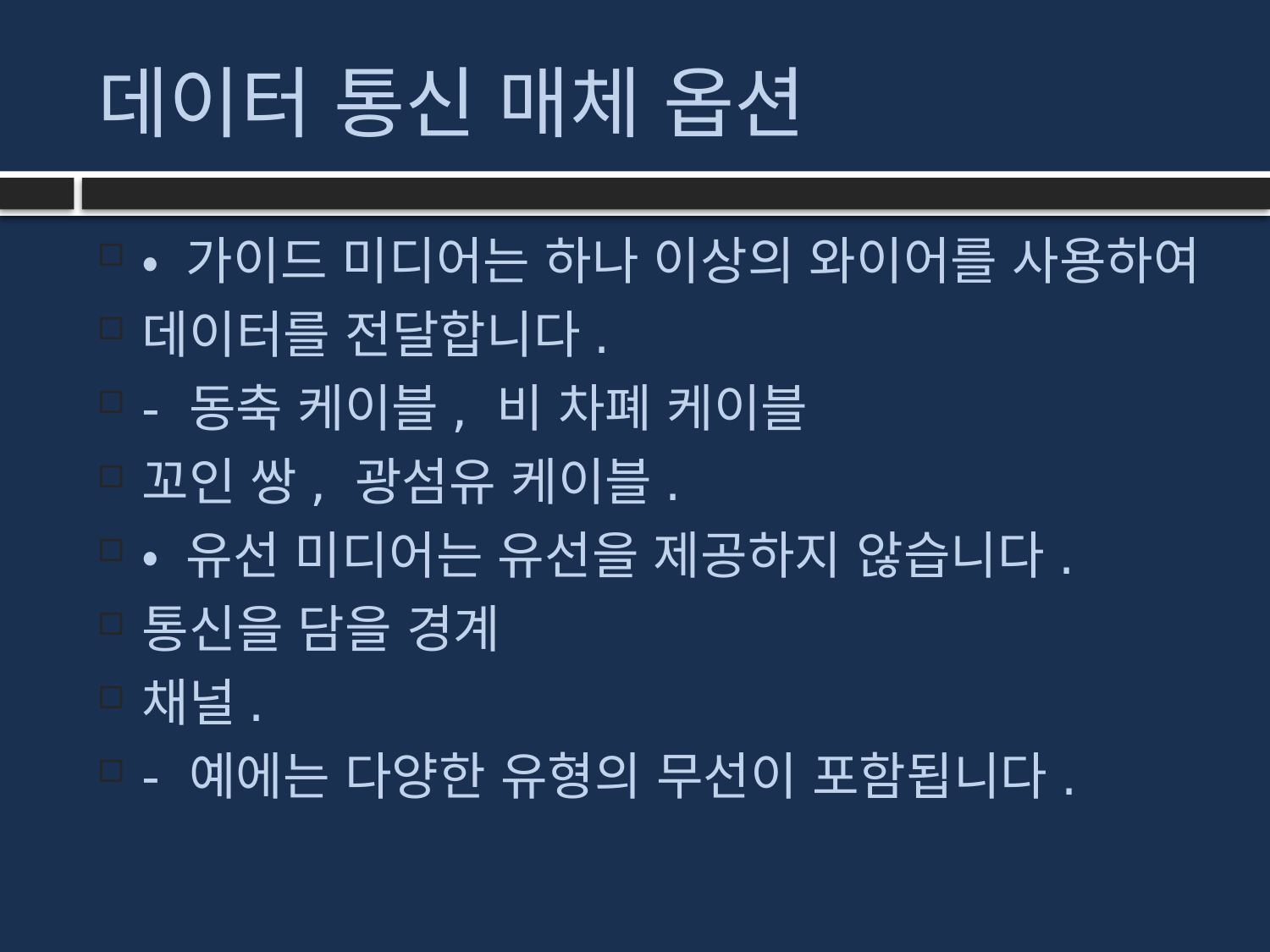

# 데이터 통신 매체 옵션
• 가이드 미디어는 하나 이상의 와이어를 사용하여
데이터를 전달합니다.
- 동축 케이블, 비 차폐 케이블
꼬인 쌍, 광섬유 케이블.
• 유선 미디어는 유선을 제공하지 않습니다.
통신을 담을 경계
채널.
- 예에는 다양한 유형의 무선이 포함됩니다.